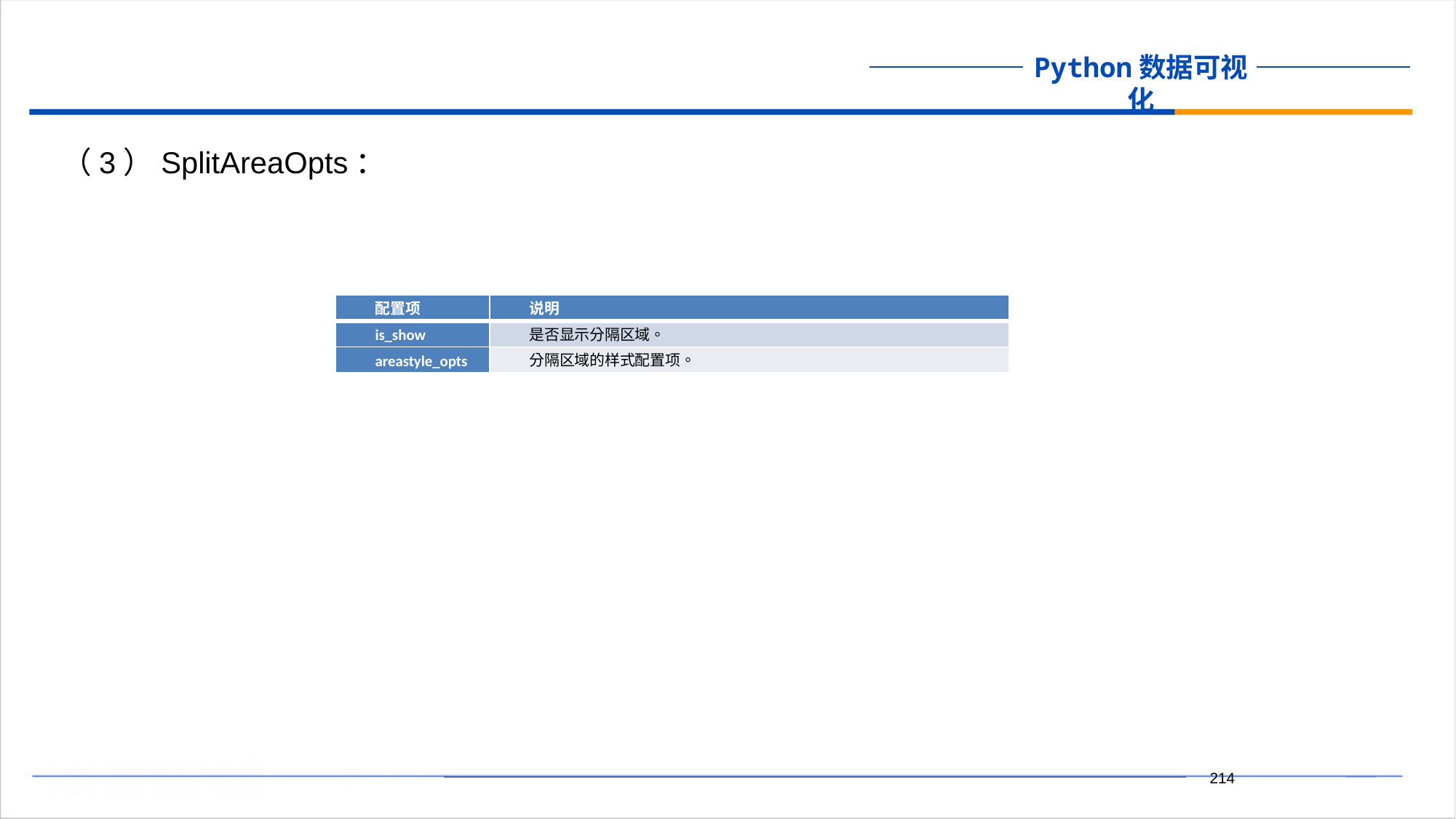

（3）SplitAreaOpts：
| 配置项 | 说明 |
| --- | --- |
| is\_show | 是否显示分隔区域。 |
| areastyle\_opts | 分隔区域的样式配置项。 |